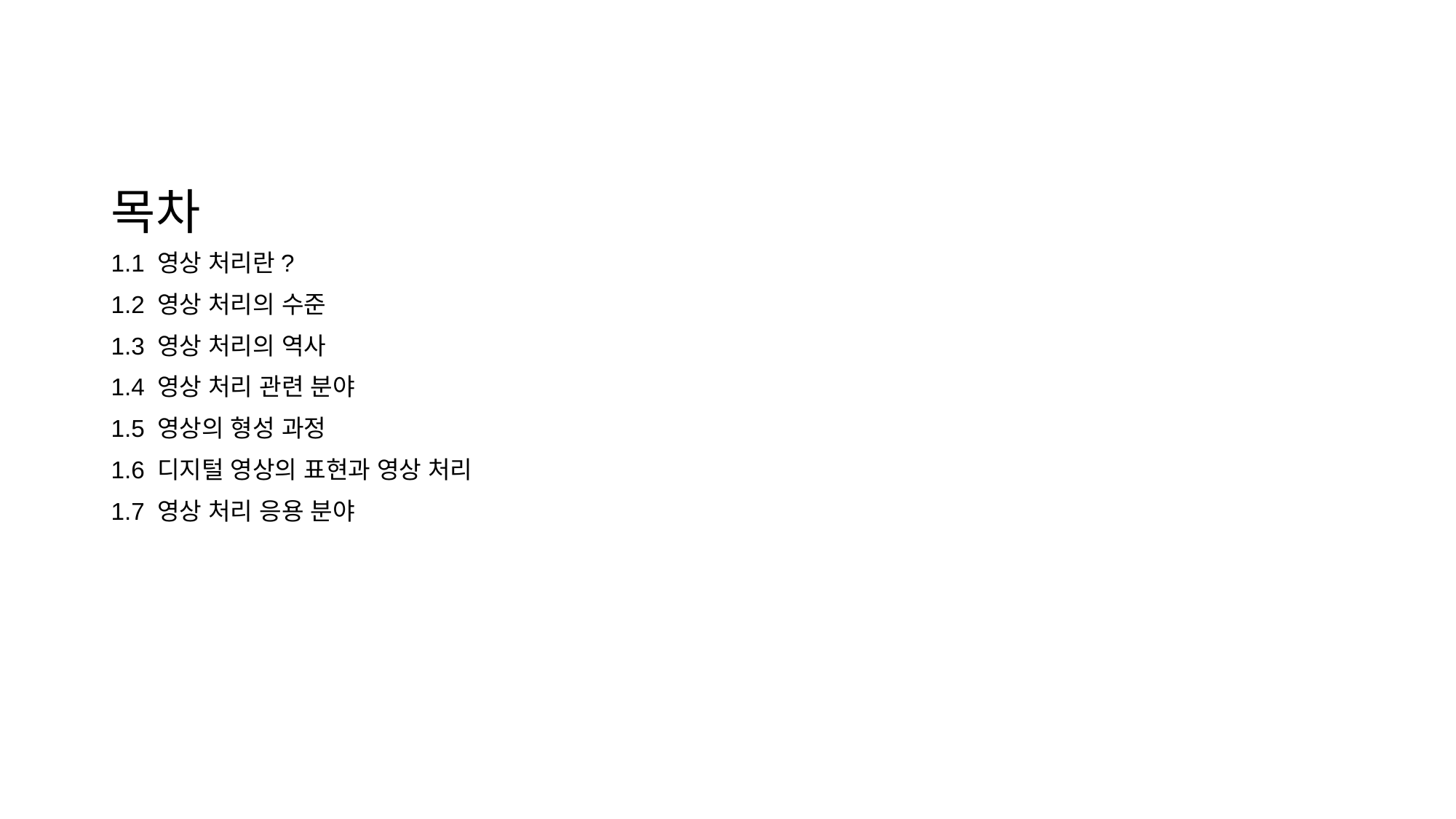

# 목차

1.1 영상 처리란?
1.2 영상 처리의 수준
1.3 영상 처리의 역사
1.4 영상 처리 관련 분야
1.5 영상의 형성 과정
1.6 디지털 영상의 표현과 영상 처리
1.7 영상 처리 응용 분야